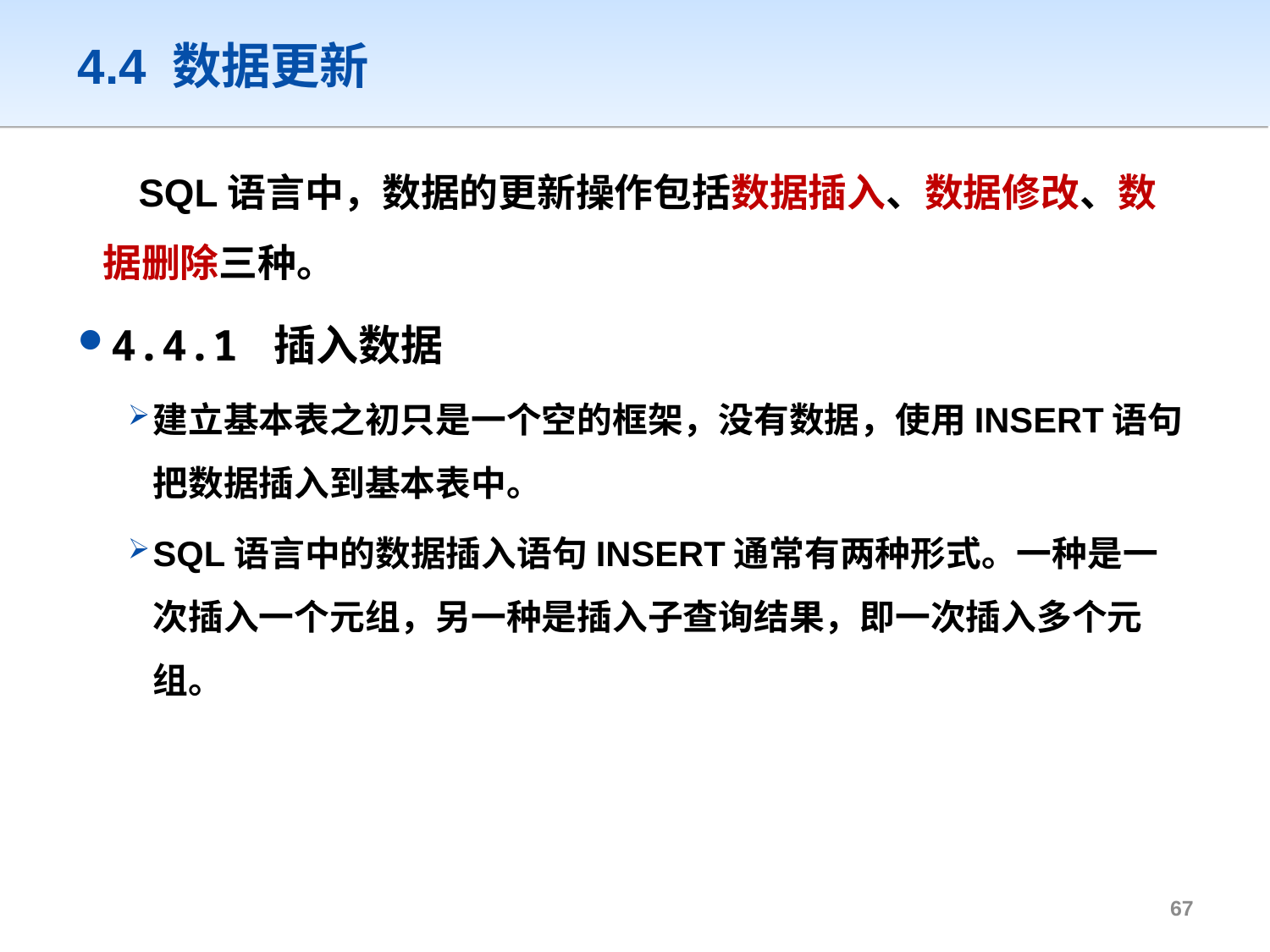

# 4.4 数据更新
	    SQL语言中，数据的更新操作包括数据插入、数据修改、数据删除三种。
4.4.1 插入数据
建立基本表之初只是一个空的框架，没有数据，使用INSERT语句把数据插入到基本表中。
SQL语言中的数据插入语句INSERT通常有两种形式。一种是一次插入一个元组，另一种是插入子查询结果，即一次插入多个元组。

67